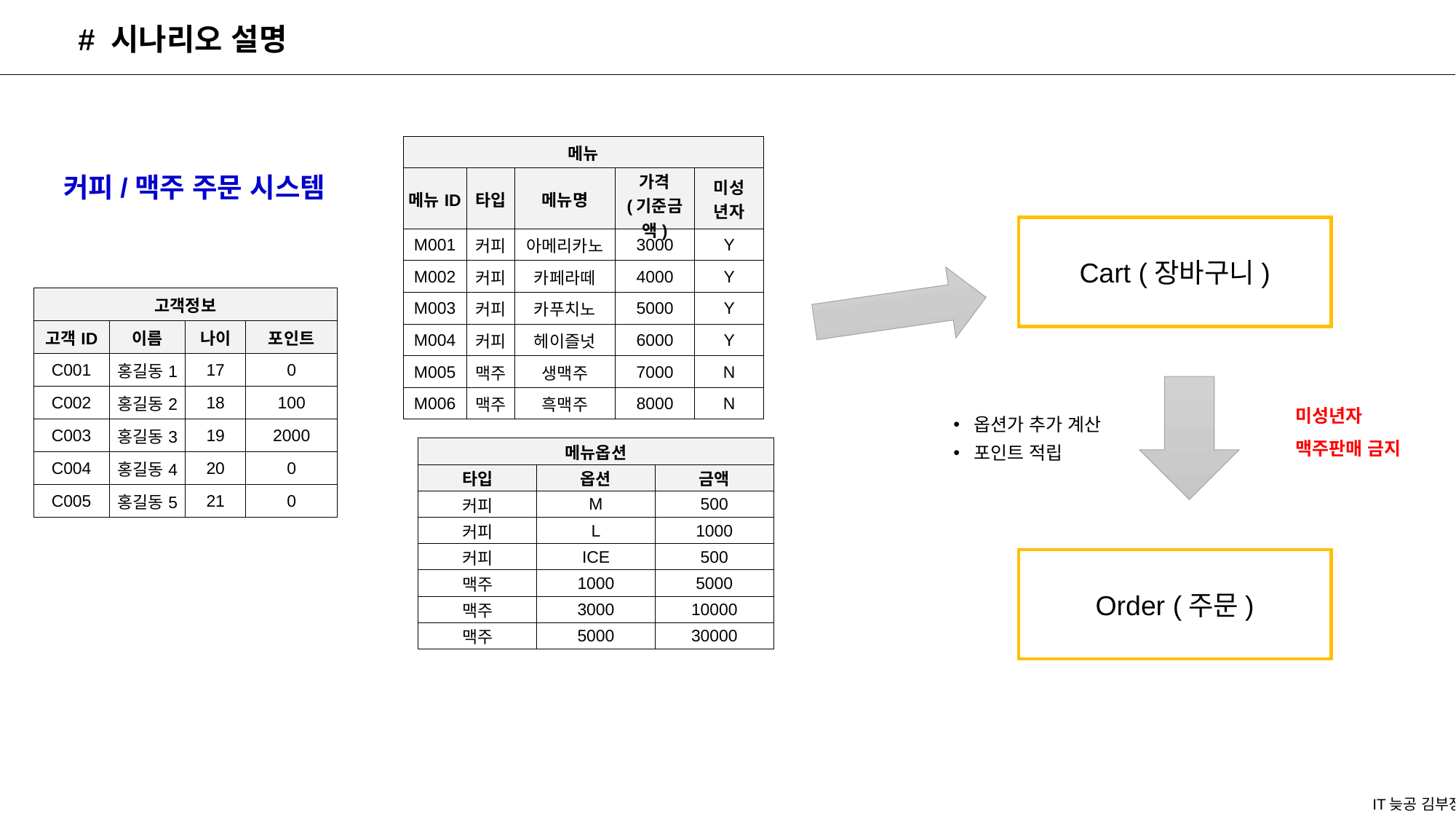

# 시나리오 설명
| 메뉴 |  |  |  |  |
| --- | --- | --- | --- | --- |
| 메뉴ID | 타입 | 메뉴명 | 가격 (기준금액) | 미성 년자 |
| M001 | 커피 | 아메리카노 | 3000 | Y |
| M002 | 커피 | 카페라떼 | 4000 | Y |
| M003 | 커피 | 카푸치노 | 5000 | Y |
| M004 | 커피 | 헤이즐넛 | 6000 | Y |
| M005 | 맥주 | 생맥주 | 7000 | N |
| M006 | 맥주 | 흑맥주 | 8000 | N |
 커피/맥주 주문 시스템
Cart (장바구니)

| 고객정보 |  |  |  |
| --- | --- | --- | --- |
| 고객ID | 이름 | 나이 | 포인트 |
| C001 | 홍길동1 | 17 | 0 |
| C002 | 홍길동2 | 18 | 100 |
| C003 | 홍길동3 | 19 | 2000 |
| C004 | 홍길동4 | 20 | 0 |
| C005 | 홍길동5 | 21 | 0 |

미성년자
맥주판매 금지
옵션가 추가 계산
포인트 적립
| 메뉴옵션 |  |  |
| --- | --- | --- |
| 타입 | 옵션 | 금액 |
| 커피 | M | 500 |
| 커피 | L | 1000 |
| 커피 | ICE | 500 |
| 맥주 | 1000 | 5000 |
| 맥주 | 3000 | 10000 |
| 맥주 | 5000 | 30000 |
Order (주문)
IT늦공 김부장